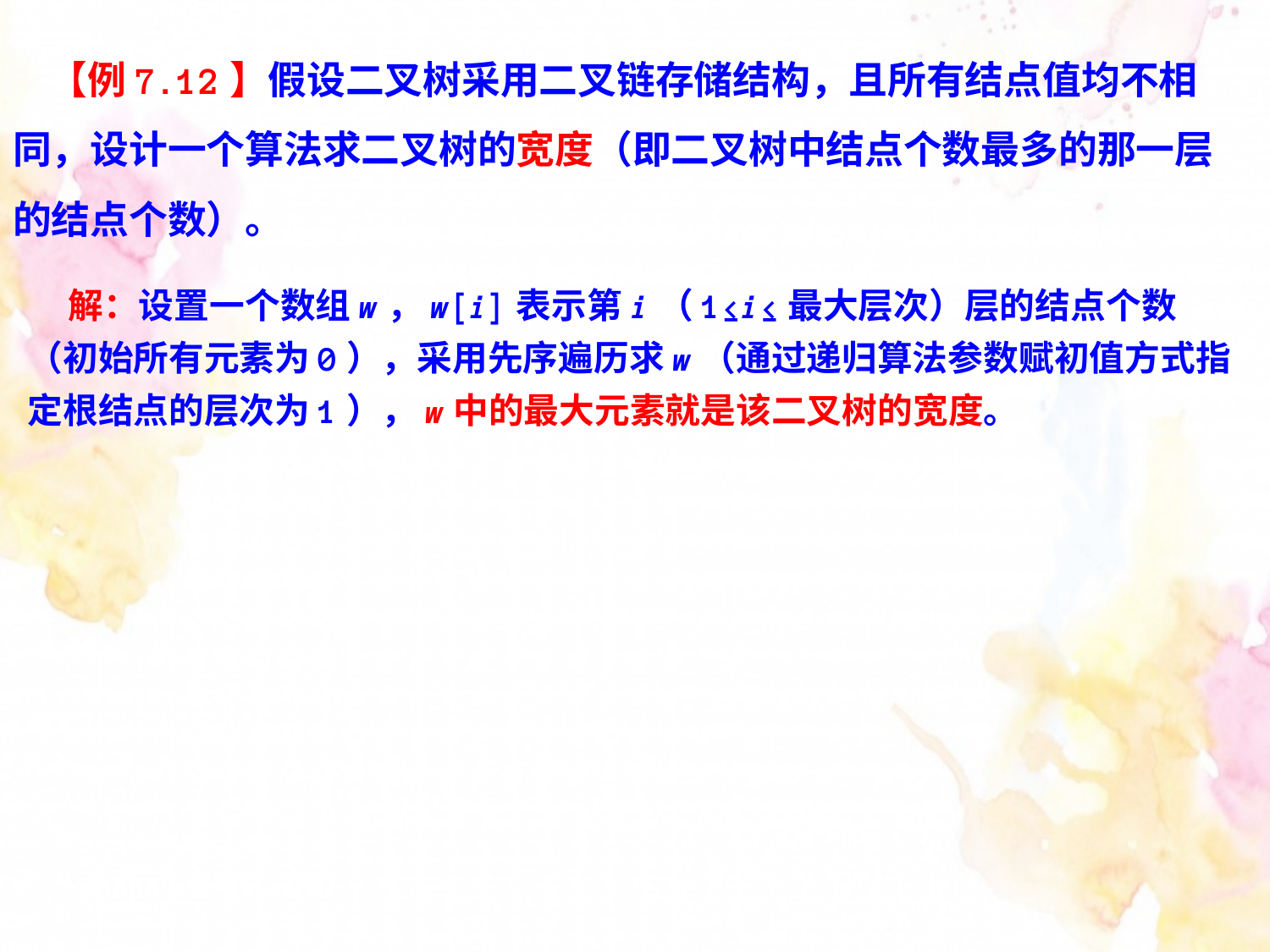

【例7.12】假设二叉树采用二叉链存储结构，且所有结点值均不相同，设计一个算法求二叉树的宽度（即二叉树中结点个数最多的那一层的结点个数）。
    解：设置一个数组w，w[i]表示第i（1≤i≤最大层次）层的结点个数（初始所有元素为0），采用先序遍历求w（通过递归算法参数赋初值方式指定根结点的层次为1），w中的最大元素就是该二叉树的宽度。